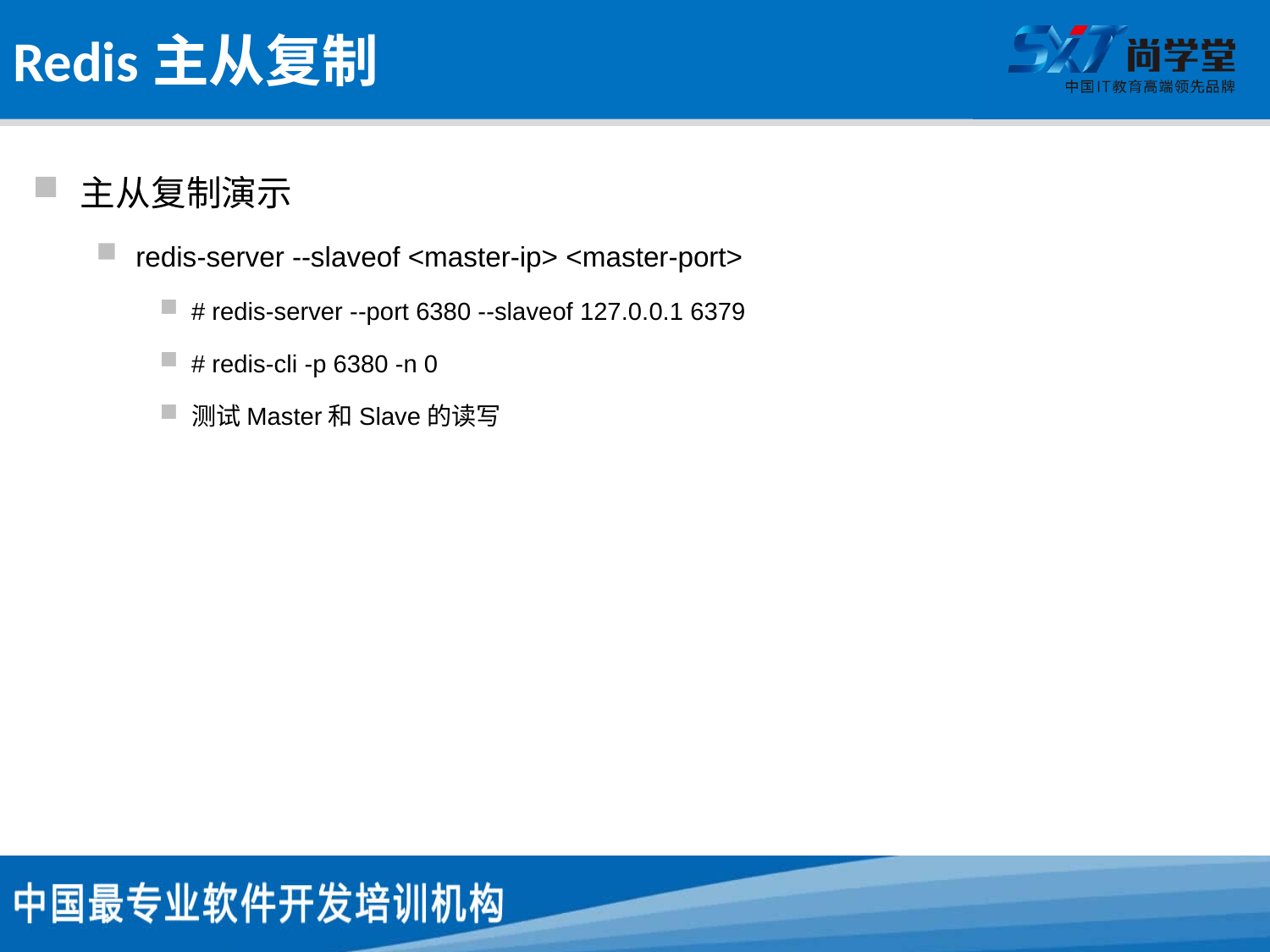

# Redis主从复制
主从复制演示
redis-server --slaveof <master-ip> <master-port>
# redis-server --port 6380 --slaveof 127.0.0.1 6379
# redis-cli -p 6380 -n 0
测试Master和Slave的读写